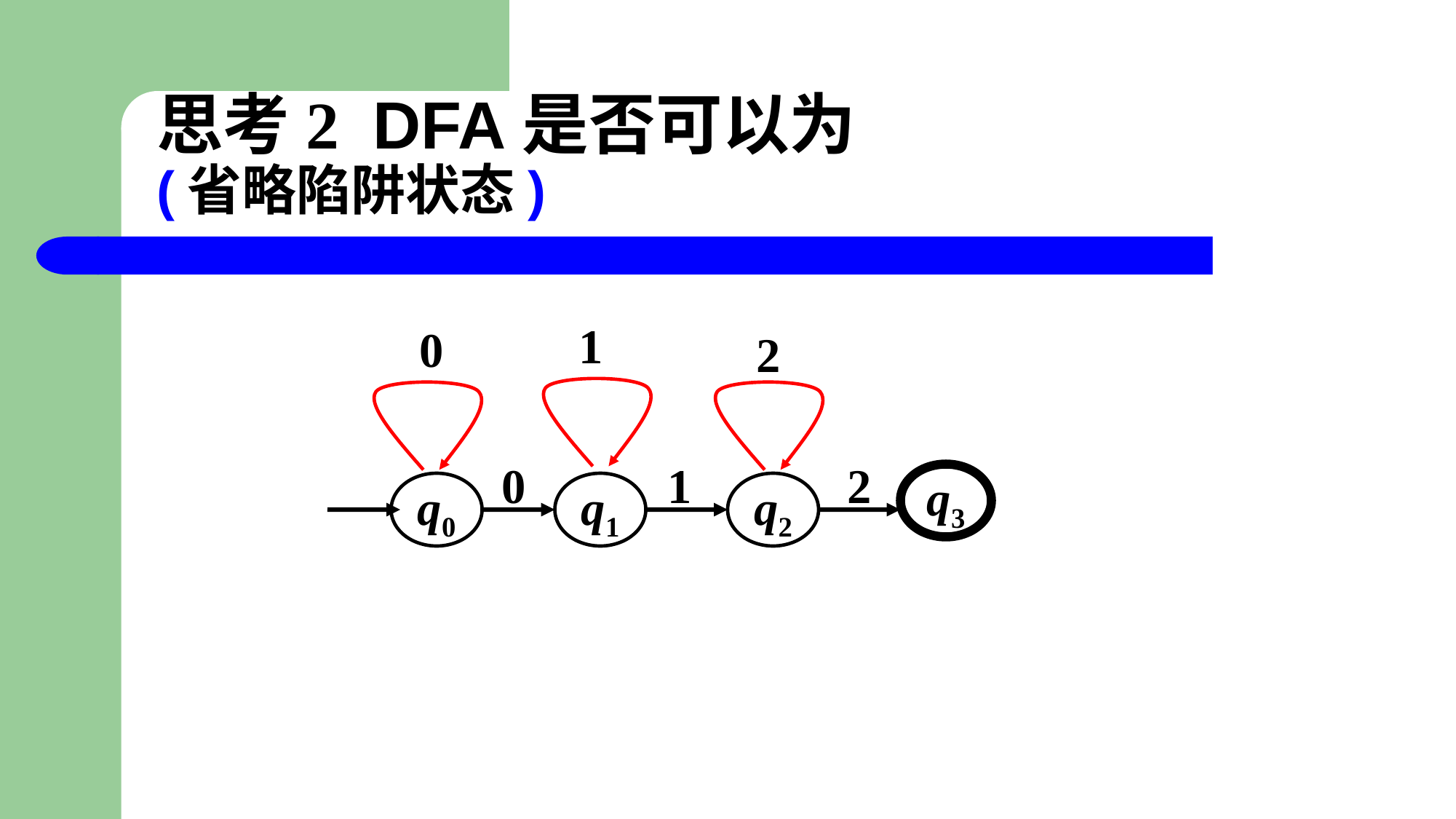

# 思考2  DFA是否可以为 (省略陷阱状态)
1
0
2

0
1
2
q3
q0
q1
q2